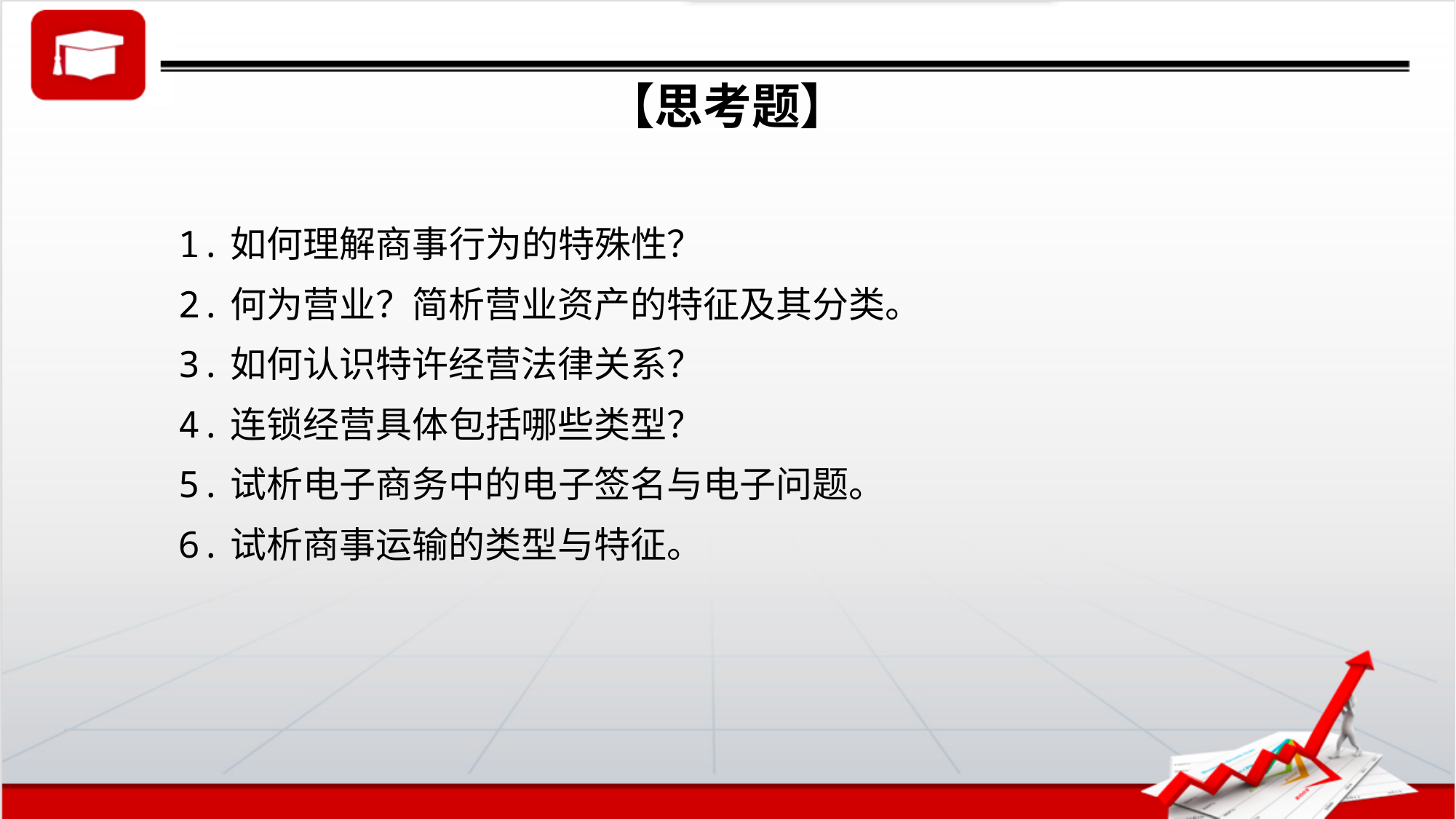

# 【思考题】
1.如何理解商事行为的特殊性？
2.何为营业？简析营业资产的特征及其分类。
3.如何认识特许经营法律关系？
4.连锁经营具体包括哪些类型？
5.试析电子商务中的电子签名与电子问题。
6.试析商事运输的类型与特征。